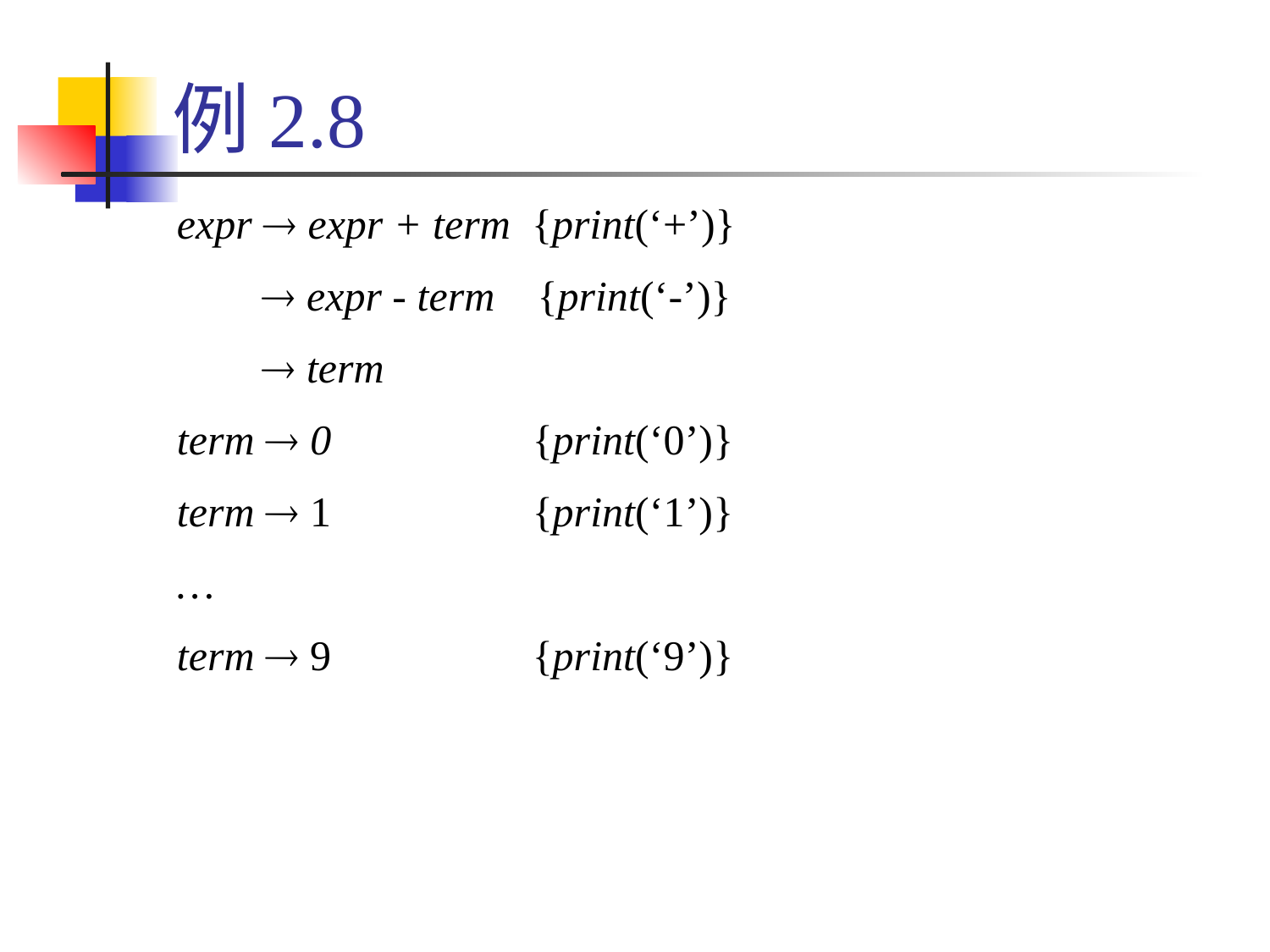

# 例2.8
expr → expr + term  {print(‘+’)}
        → expr - term    {print(‘-’)}
        → term
term → 0                   {print(‘0’)}
term → 1                   {print(‘1’)}
…
term → 9                   {print(‘9’)}